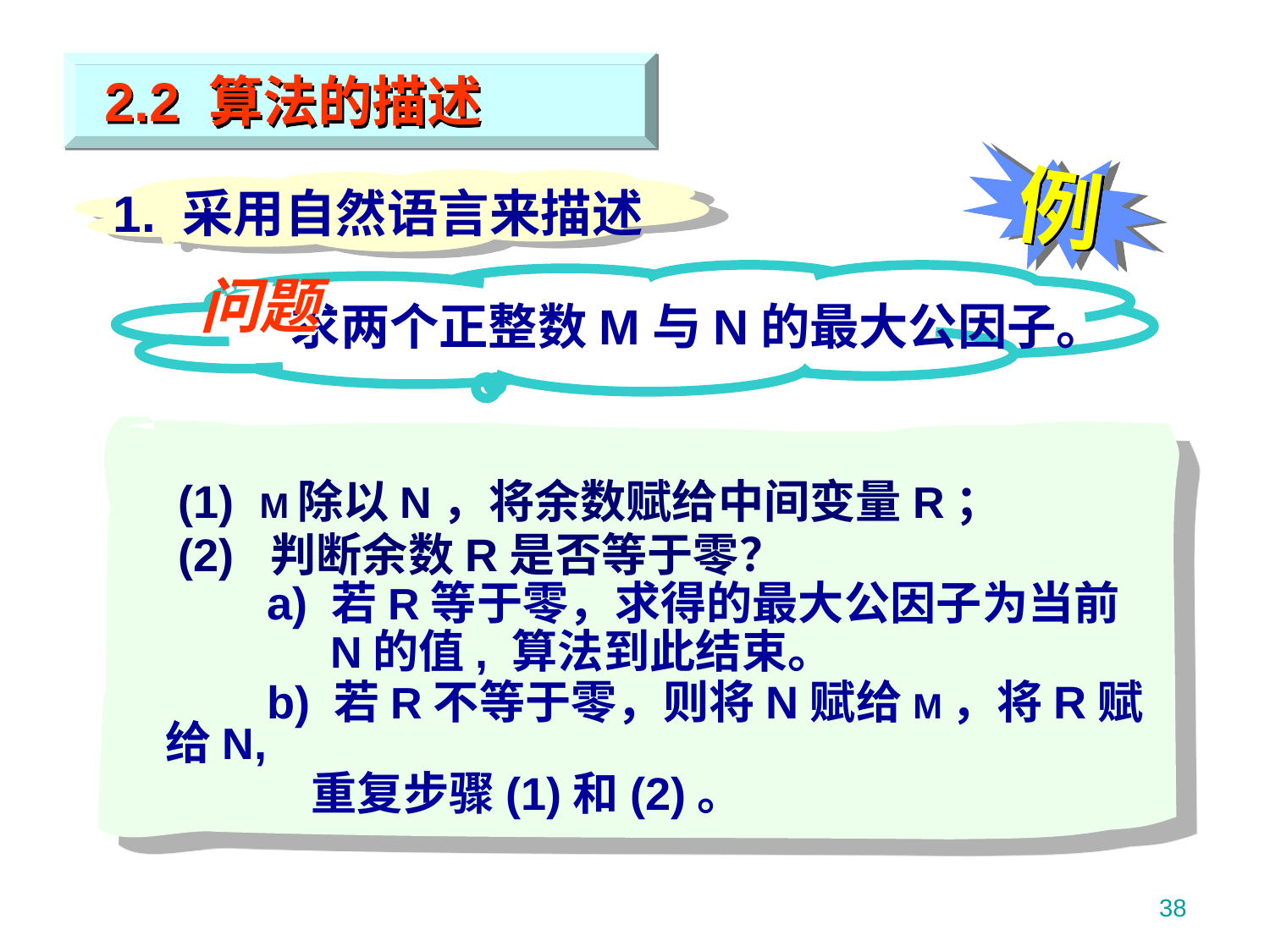

2.2 算法的描述

例

1. 采用自然语言来描述
问题

     求两个正整数M与N的最大公因子。

 (1)  M除以N，将余数赋给中间变量R；
 (2)  判断余数R是否等于零？
        a) 若R等于零，求得的最大公因子为当前
             N的值, 算法到此结束。
        b) 若R不等于零，则将N赋给M，将R赋给N,
             重复步骤(1)和(2)。
38